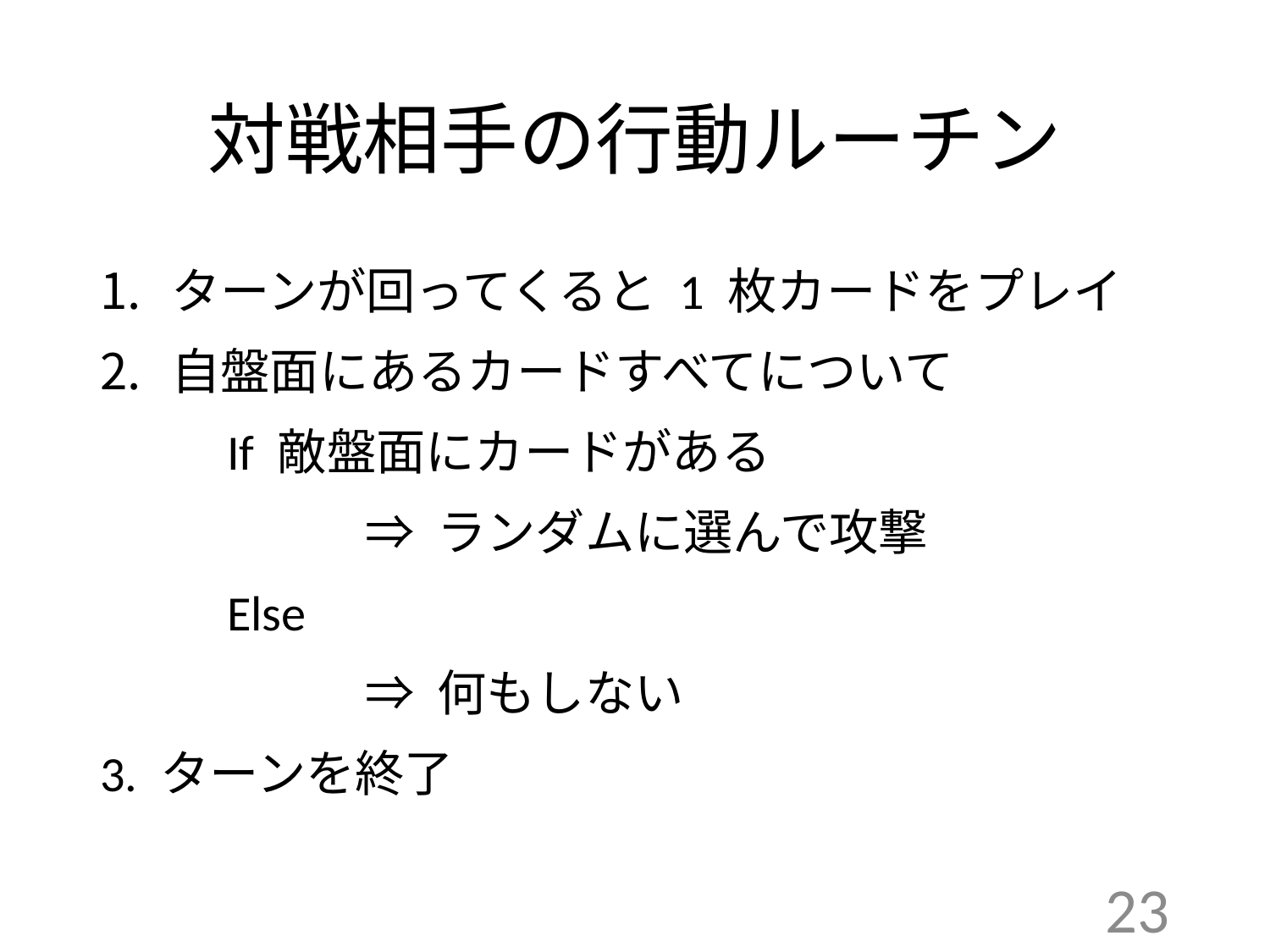

# 対戦相手の行動ルーチン
ターンが回ってくると 1 枚カードをプレイ
自盤面にあるカードすべてについて
	If 敵盤面にカードがある
		 ⇒ ランダムに選んで攻撃
	Else
  		 ⇒ 何もしない
3. ターンを終了

23